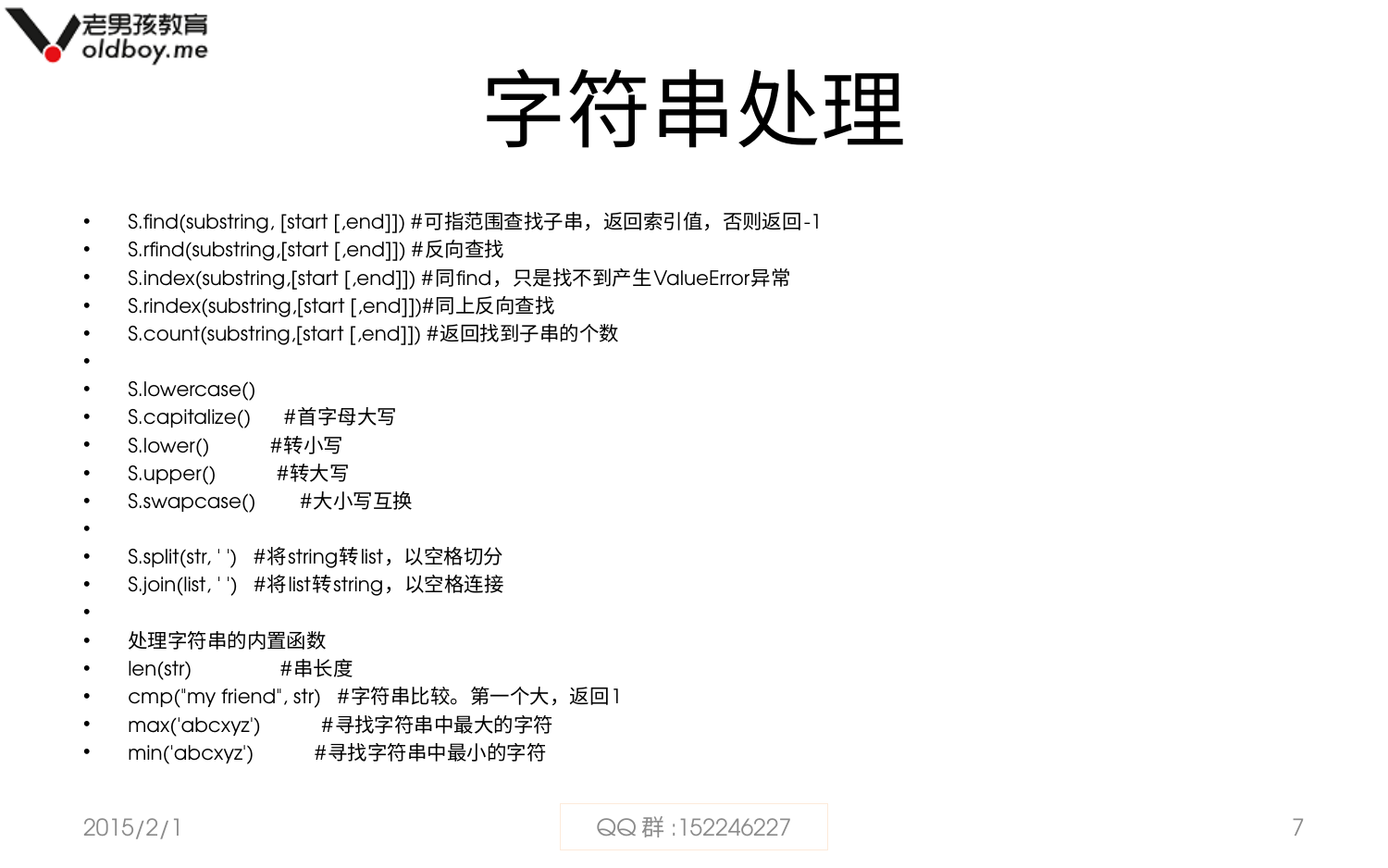

# 字符串处理
S.find(substring, [start [,end]]) #可指范围查找子串，返回索引值，否则返回-1
S.rfind(substring,[start [,end]]) #反向查找
S.index(substring,[start [,end]]) #同find，只是找不到产生ValueError异常
S.rindex(substring,[start [,end]])#同上反向查找
S.count(substring,[start [,end]]) #返回找到子串的个数

S.lowercase()
S.capitalize()      #首字母大写
S.lower()           #转小写
S.upper()           #转大写
S.swapcase()        #大小写互换

S.split(str, ' ')   #将string转list，以空格切分
S.join(list, ' ')   #将list转string，以空格连接

处理字符串的内置函数
len(str)                #串长度
cmp("my friend", str)   #字符串比较。第一个大，返回1
max('abcxyz')           #寻找字符串中最大的字符
min('abcxyz')           #寻找字符串中最小的字符

2015/2/1
QQ群:152246227
7